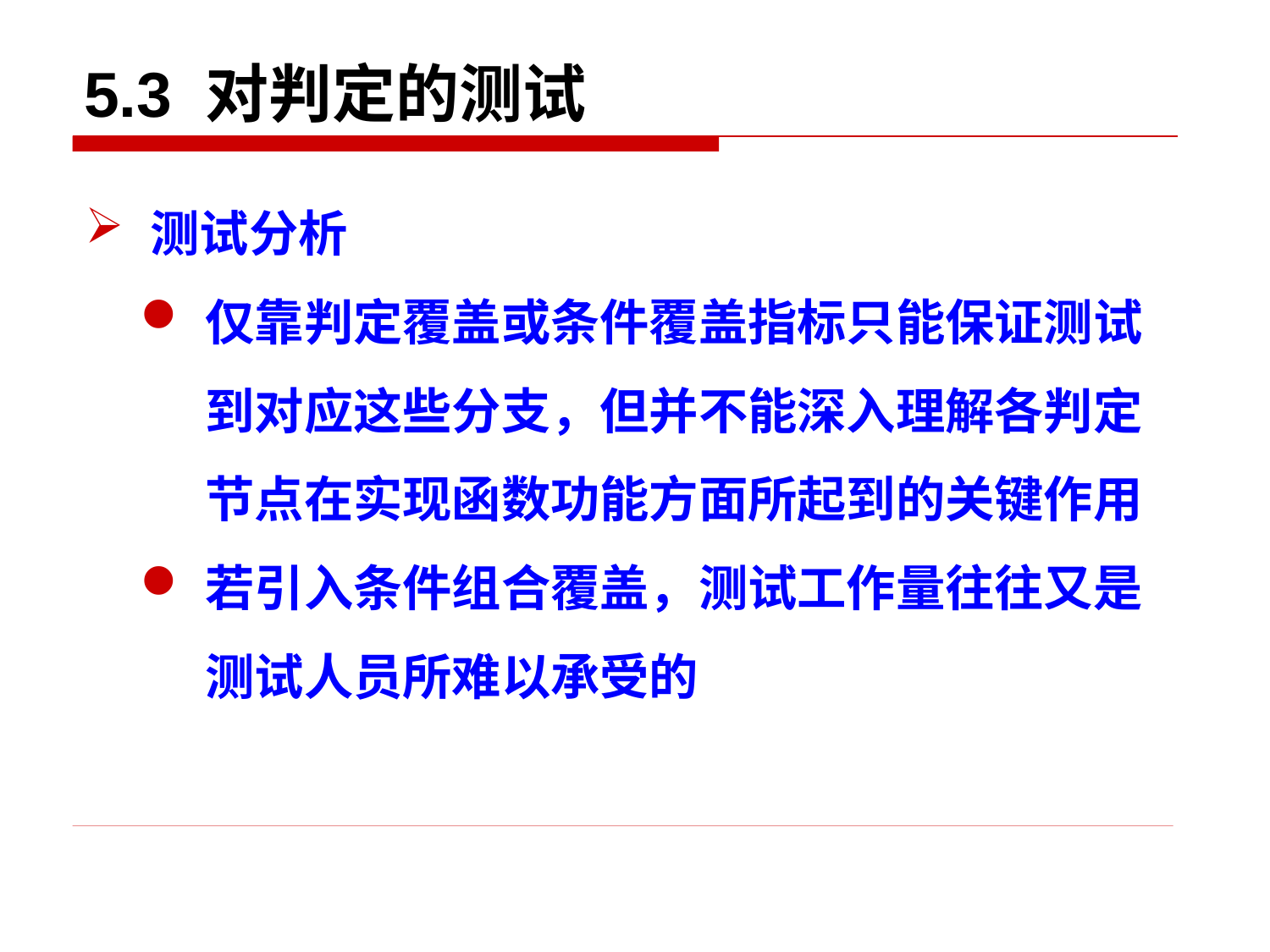

# 5.3 对判定的测试
测试分析
仅靠判定覆盖或条件覆盖指标只能保证测试到对应这些分支，但并不能深入理解各判定节点在实现函数功能方面所起到的关键作用
若引入条件组合覆盖，测试工作量往往又是测试人员所难以承受的